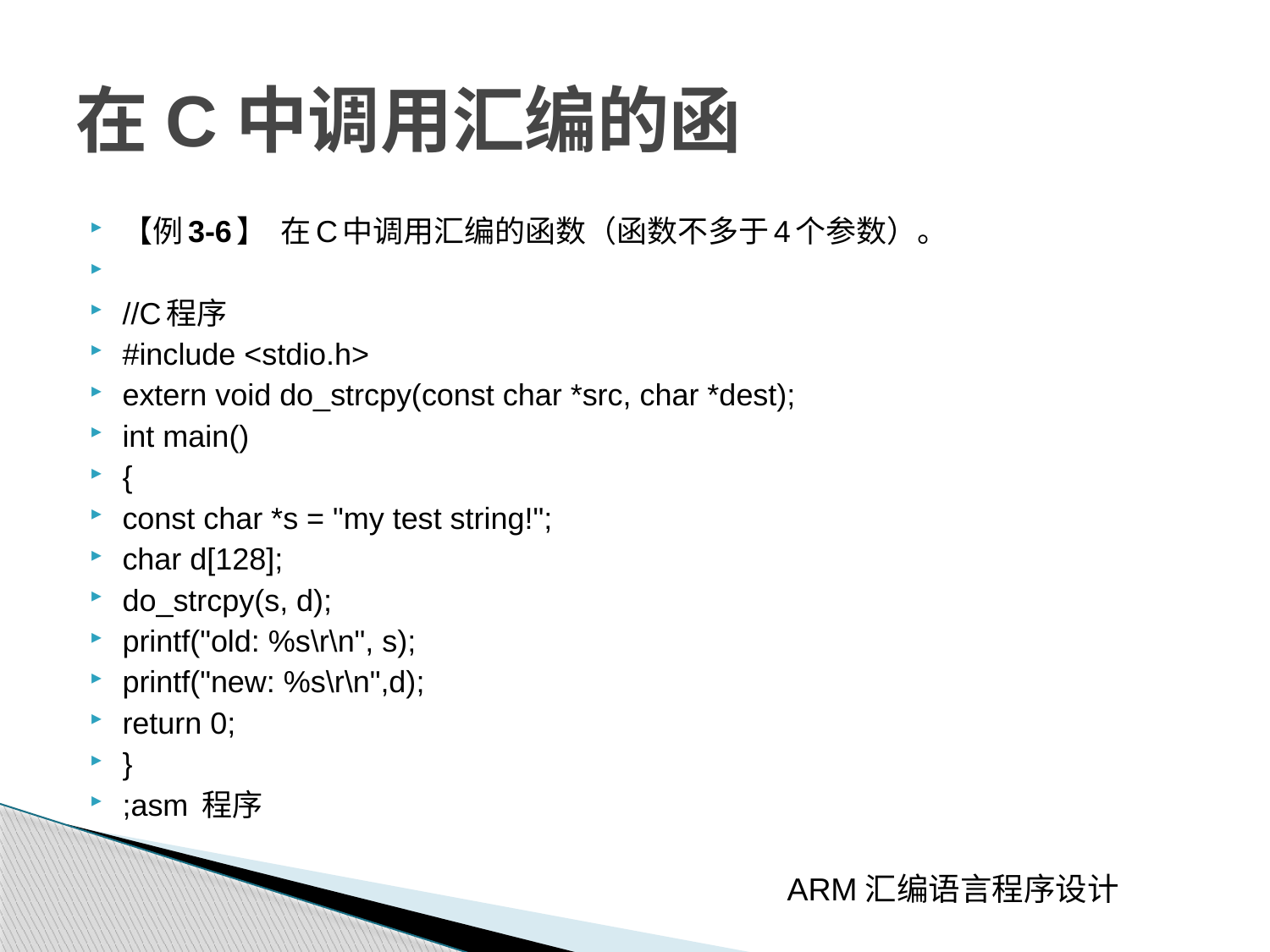

# 在C中调用汇编的函
【例3-6】  在C中调用汇编的函数（函数不多于4个参数）。

//C程序
#include <stdio.h>
extern void do_strcpy(const char *src, char *dest);
int main()
{
const char *s = "my test string!";
char d[128];
do_strcpy(s, d);
printf("old: %s\r\n", s);
printf("new: %s\r\n",d);
return 0;
}
;asm 程序

         ARM汇编语言程序设计